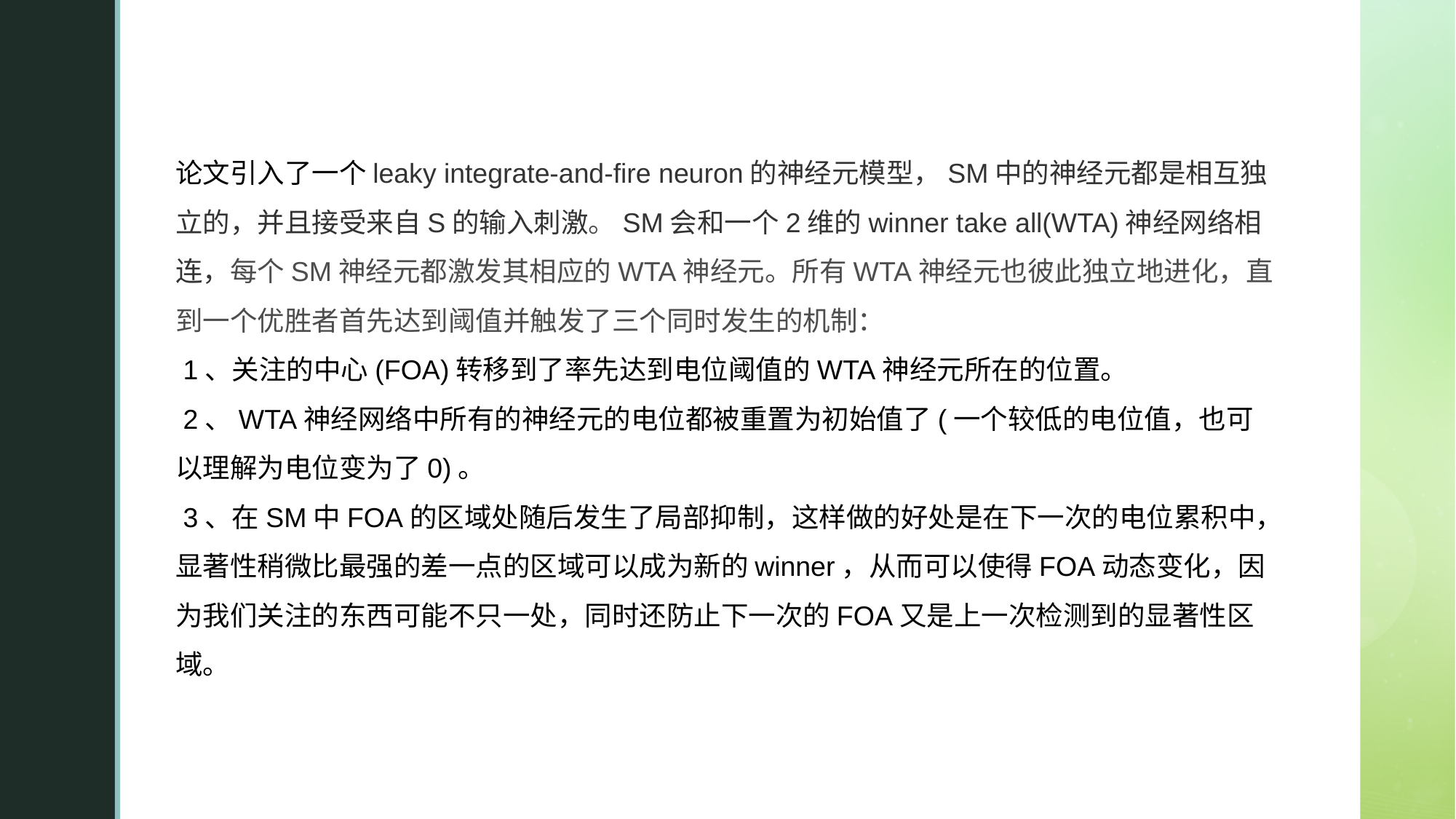

论文引入了一个leaky integrate-and-fire neuron的神经元模型，SM中的神经元都是相互独立的，并且接受来自S的输入刺激。SM会和一个2维的winner take all(WTA)神经网络相连，每个SM神经元都激发其相应的WTA神经元。所有WTA神经元也彼此独立地进化，直到一个优胜者首先达到阈值并触发了三个同时发生的机制：
 1、关注的中心(FOA)转移到了率先达到电位阈值的WTA神经元所在的位置。
 2、WTA神经网络中所有的神经元的电位都被重置为初始值了(一个较低的电位值，也可以理解为电位变为了0)。
 3、在SM中FOA的区域处随后发生了局部抑制，这样做的好处是在下一次的电位累积中，显著性稍微比最强的差一点的区域可以成为新的winner，从而可以使得FOA动态变化，因为我们关注的东西可能不只一处，同时还防止下一次的FOA又是上一次检测到的显著性区域。